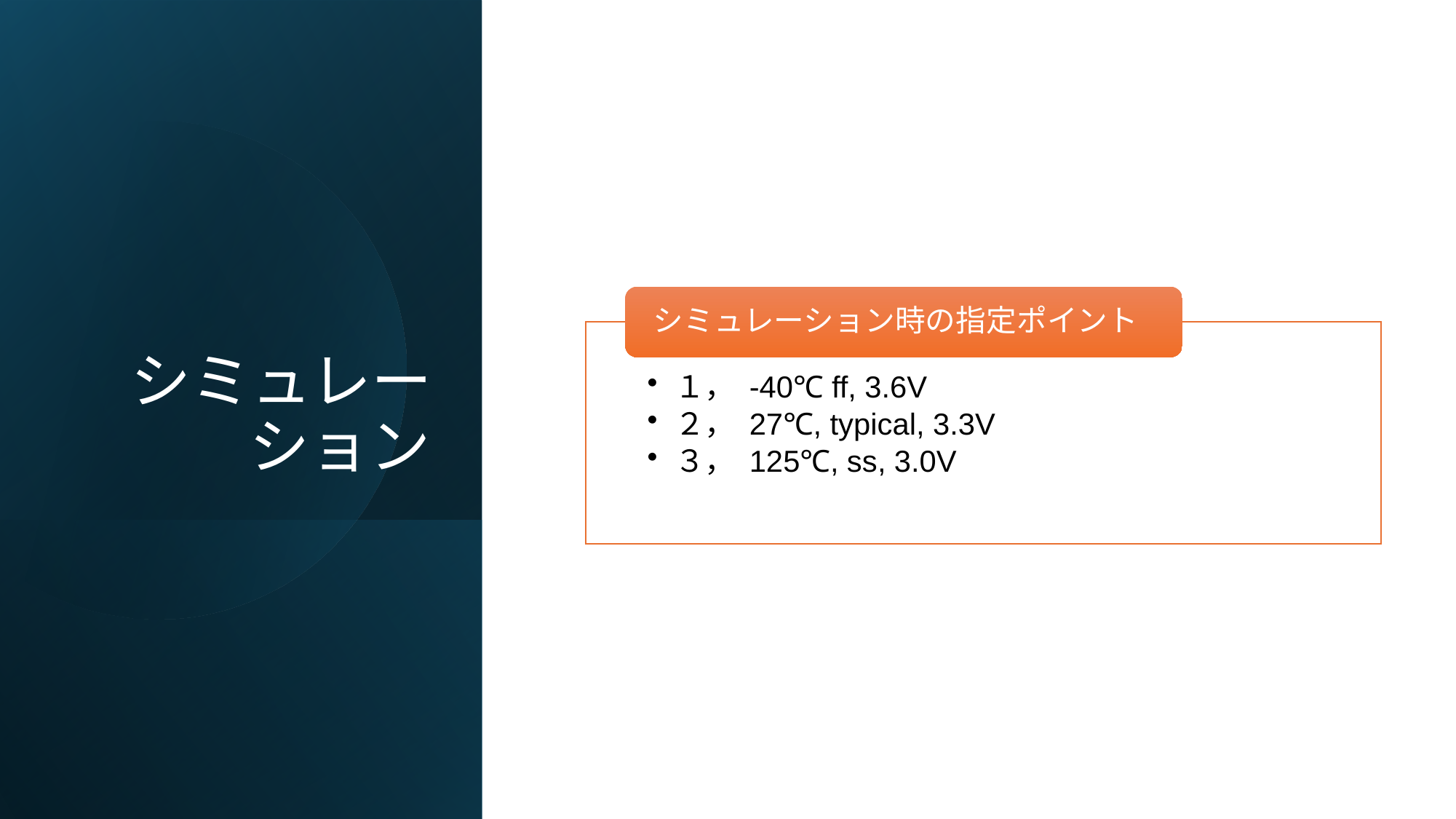

１， -40℃ ff, 3.6V
２， 27℃, typical, 3.3V
３， 125℃, ss, 3.0V
シミュレーション時の指定ポイント

# シミュレーション